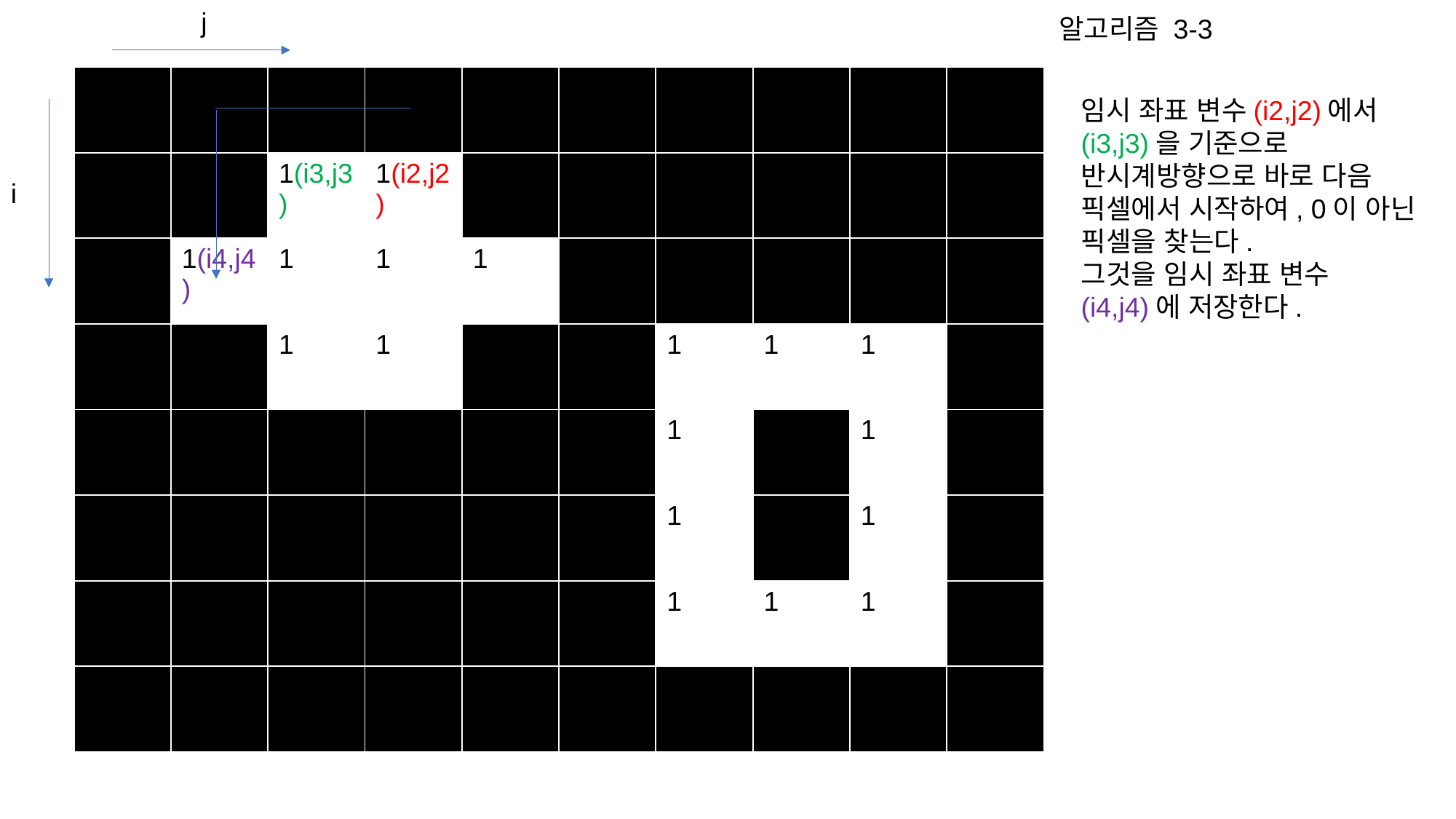

j
알고리즘 3-3
|  |  |  |  |  |  |  |  |  |  |
| --- | --- | --- | --- | --- | --- | --- | --- | --- | --- |
|  |  | 1(i3,j3) | 1(i2,j2) |  |  |  |  |  |  |
|  | 1(i4,j4) | 1 | 1 | 1 |  |  |  |  |  |
|  |  | 1 | 1 |  |  | 1 | 1 | 1 |  |
|  |  |  |  |  |  | 1 |  | 1 |  |
|  |  |  |  |  |  | 1 |  | 1 |  |
|  |  |  |  |  |  | 1 | 1 | 1 |  |
|  |  |  |  |  |  |  |  |  |  |
임시 좌표 변수(i2,j2)에서
(i3,j3)을 기준으로
반시계방향으로 바로 다음
픽셀에서 시작하여, 0이 아닌
픽셀을 찾는다.
그것을 임시 좌표 변수
(i4,j4)에 저장한다.
i